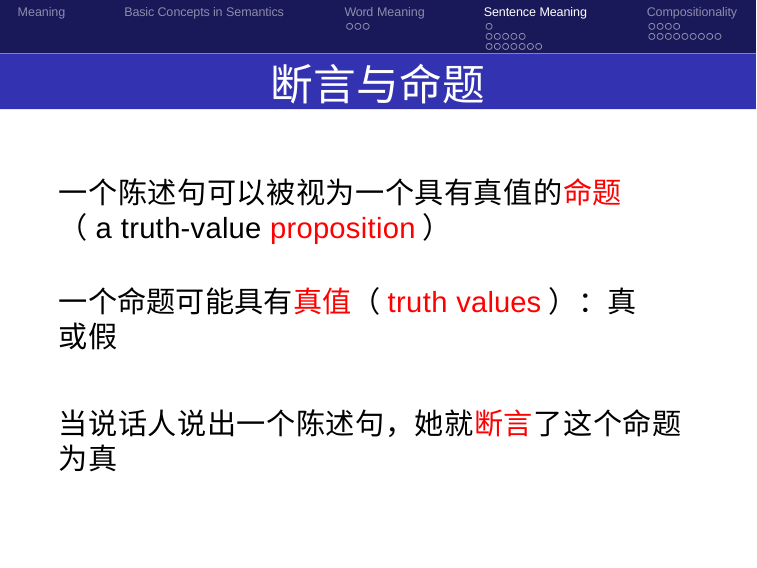

Meaning
Basic Concepts in Semantics
Word Meaning
Sentence Meaning
Compositionality

断言与命题
一个陈述句可以被视为一个具有真值的命题（a truth-value proposition）

一个命题可能具有真值（truth values）：真或假

当说话人说出一个陈述句，她就断言了这个命题为真